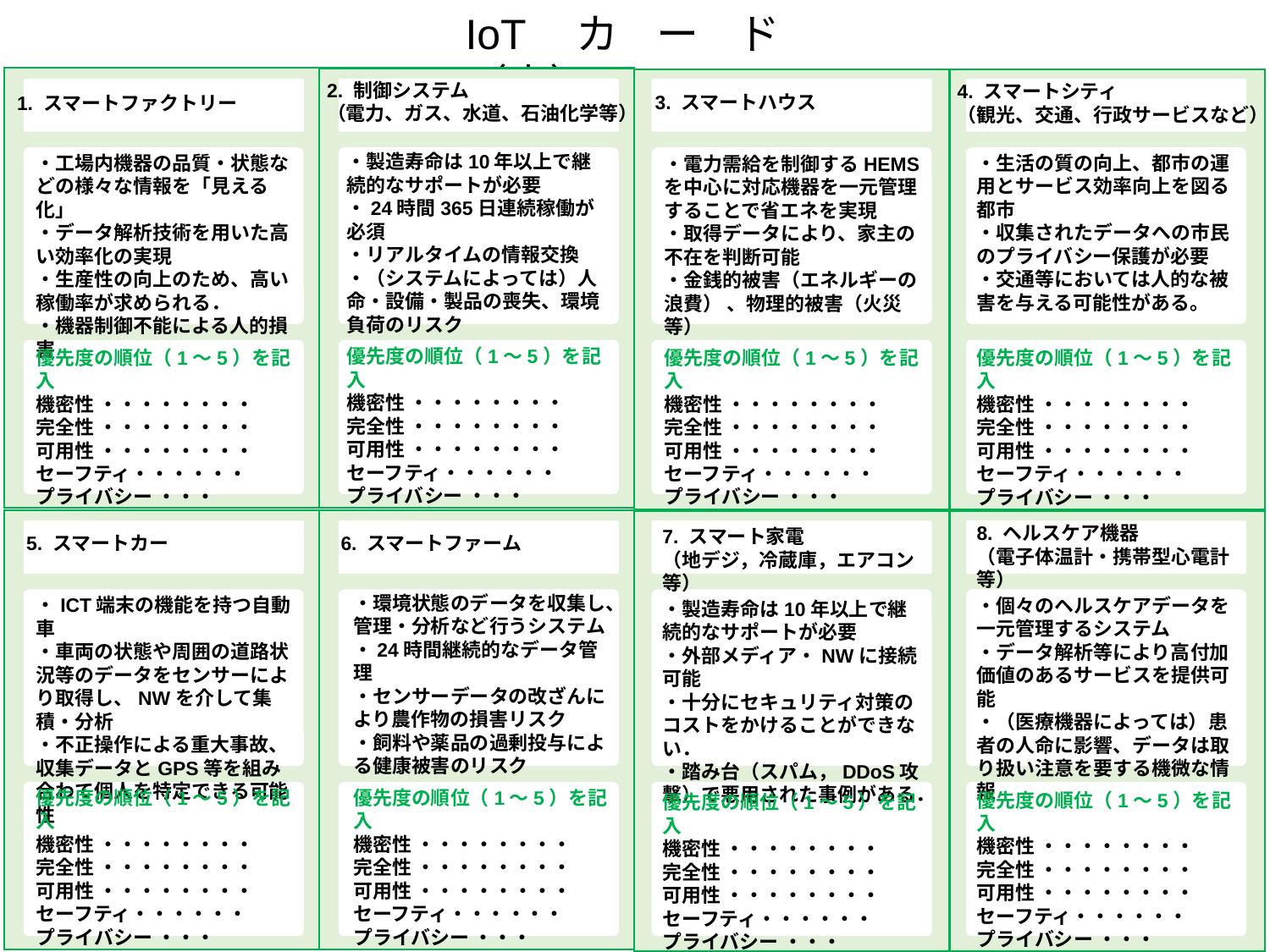

IoTカード（表）

2. 制御システム
（電力、ガス、水道、石油化学等）
4. スマートシティ
（観光、交通、行政サービスなど）

3. スマートハウス
1. スマートファクトリー
・製造寿命は10年以上で継続的なサポートが必要
・24時間365日連続稼働が必須
・リアルタイムの情報交換
・（システムによっては）人命・設備・製品の喪失、環境負荷のリスク
・工場内機器の品質・状態などの様々な情報を「見える化」
・データ解析技術を用いた高い効率化の実現
・生産性の向上のため、高い稼働率が求められる．
・機器制御不能による人的損害
・生活の質の向上、都市の運用とサービス効率向上を図る都市
・収集されたデータへの市民のプライバシー保護が必要
・交通等においては人的な被害を与える可能性がある。
・電力需給を制御するHEMSを中心に対応機器を一元管理することで省エネを実現
・取得データにより、家主の不在を判断可能
・金銭的被害（エネルギーの浪費） 、物理的被害（火災等）

優先度の順位（1〜5）を記入
機密性 ・・・・・・・・
完全性 ・・・・・・・・
可用性 ・・・・・・・・
セーフティ・・・・・・
プライバシー ・・・
優先度の順位（1〜5）を記入
機密性 ・・・・・・・・
完全性 ・・・・・・・・
可用性 ・・・・・・・・
セーフティ・・・・・・
プライバシー ・・・
優先度の順位（1〜5）を記入
機密性 ・・・・・・・・
完全性 ・・・・・・・・
可用性 ・・・・・・・・
セーフティ・・・・・・
プライバシー ・・・
優先度の順位（1〜5）を記入
機密性 ・・・・・・・・
完全性 ・・・・・・・・
可用性 ・・・・・・・・
セーフティ・・・・・・
プライバシー ・・・

8. ヘルスケア機器
（電子体温計・携帯型心電計等）
7. スマート家電
（地デジ，冷蔵庫，エアコン等）

5. スマートカー
6. スマートファーム
・環境状態のデータを収集し、管理・分析など行うシステム
・24時間継続的なデータ管理
・センサーデータの改ざんにより農作物の損害リスク
・飼料や薬品の過剰投与による健康被害のリスク
・ICT端末の機能を持つ自動車
・車両の状態や周囲の道路状況等のデータをセンサーにより取得し、NWを介して集積・分析
・不正操作による重大事故、収集データとGPS等を組み合わて個人を特定できる可能性
・個々のヘルスケアデータを一元管理するシステム
・データ解析等により高付加価値のあるサービスを提供可能
・（医療機器によっては）患者の人命に影響、データは取り扱い注意を要する機微な情報

・製造寿命は10年以上で継続的なサポートが必要
・外部メディア・NWに接続可能
・十分にセキュリティ対策のコストをかけることができない．
・踏み台（スパム，DDoS攻撃）で悪用された事例がある．
優先度の順位（1〜5）を記入
機密性 ・・・・・・・・
完全性 ・・・・・・・・
可用性 ・・・・・・・・
セーフティ・・・・・・
プライバシー ・・・
優先度の順位（1〜5）を記入
機密性 ・・・・・・・・
完全性 ・・・・・・・・
可用性 ・・・・・・・・
セーフティ・・・・・・
プライバシー ・・・
優先度の順位（1〜5）を記入
機密性 ・・・・・・・・
完全性 ・・・・・・・・
可用性 ・・・・・・・・
セーフティ・・・・・・
プライバシー ・・・

優先度の順位（1〜5）を記入
機密性 ・・・・・・・・
完全性 ・・・・・・・・
可用性 ・・・・・・・・
セーフティ・・・・・・
プライバシー ・・・